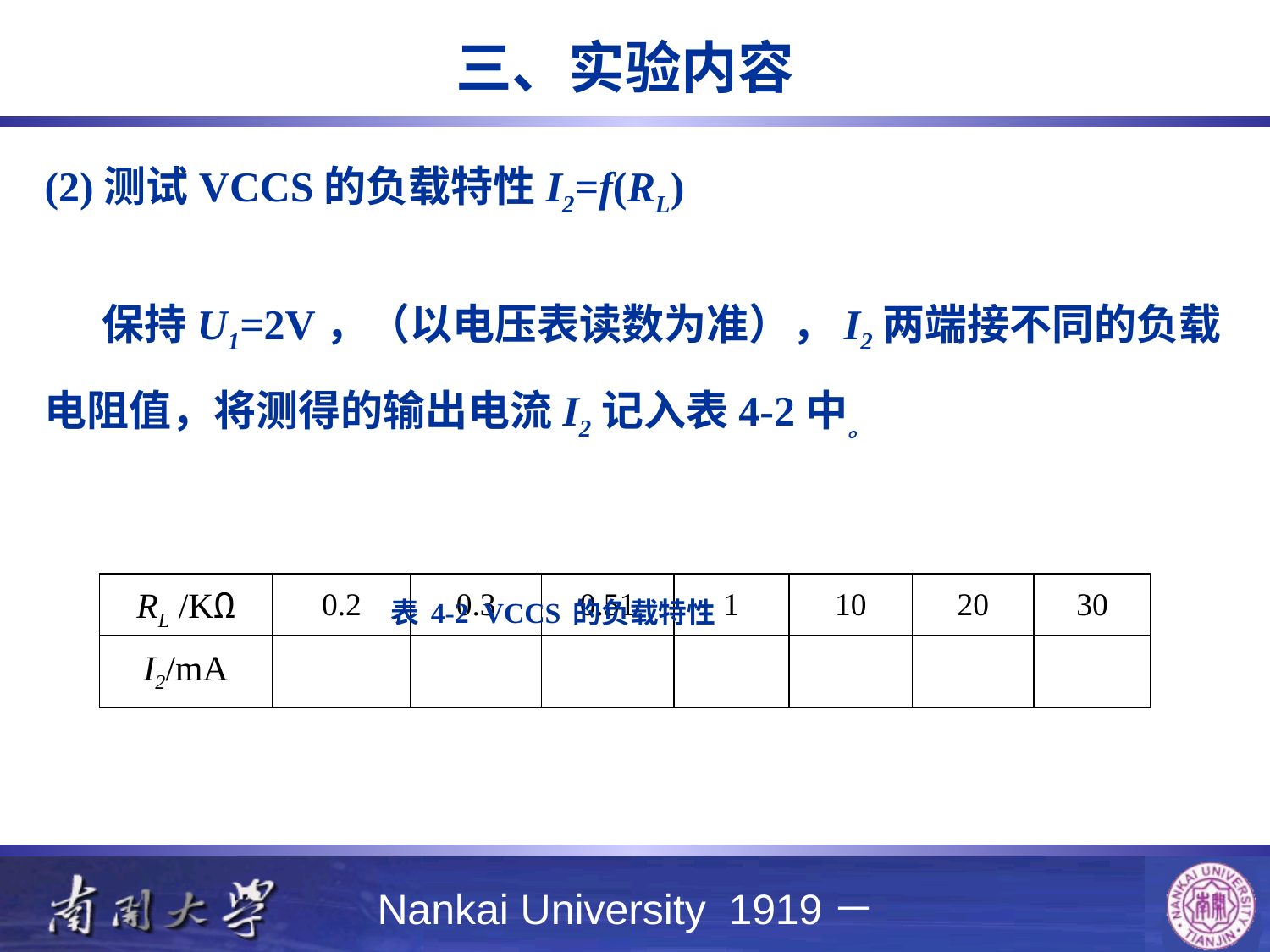

三、实验内容
(2)测试VCCS的负载特性I2=f(RL)

     保持U1=2V，（以电压表读数为准），I2两端接不同的负载电阻值，将测得的输出电流I2记入表4-2中。

                                                             表4-2  VCCS的负载特性
| RL /KΩ | 0.2 | 0.3 | 0.51 | 1 | 10 | 20 | 30 |
| --- | --- | --- | --- | --- | --- | --- | --- |
| I2/mA |  |  |  |  |  |  |  |